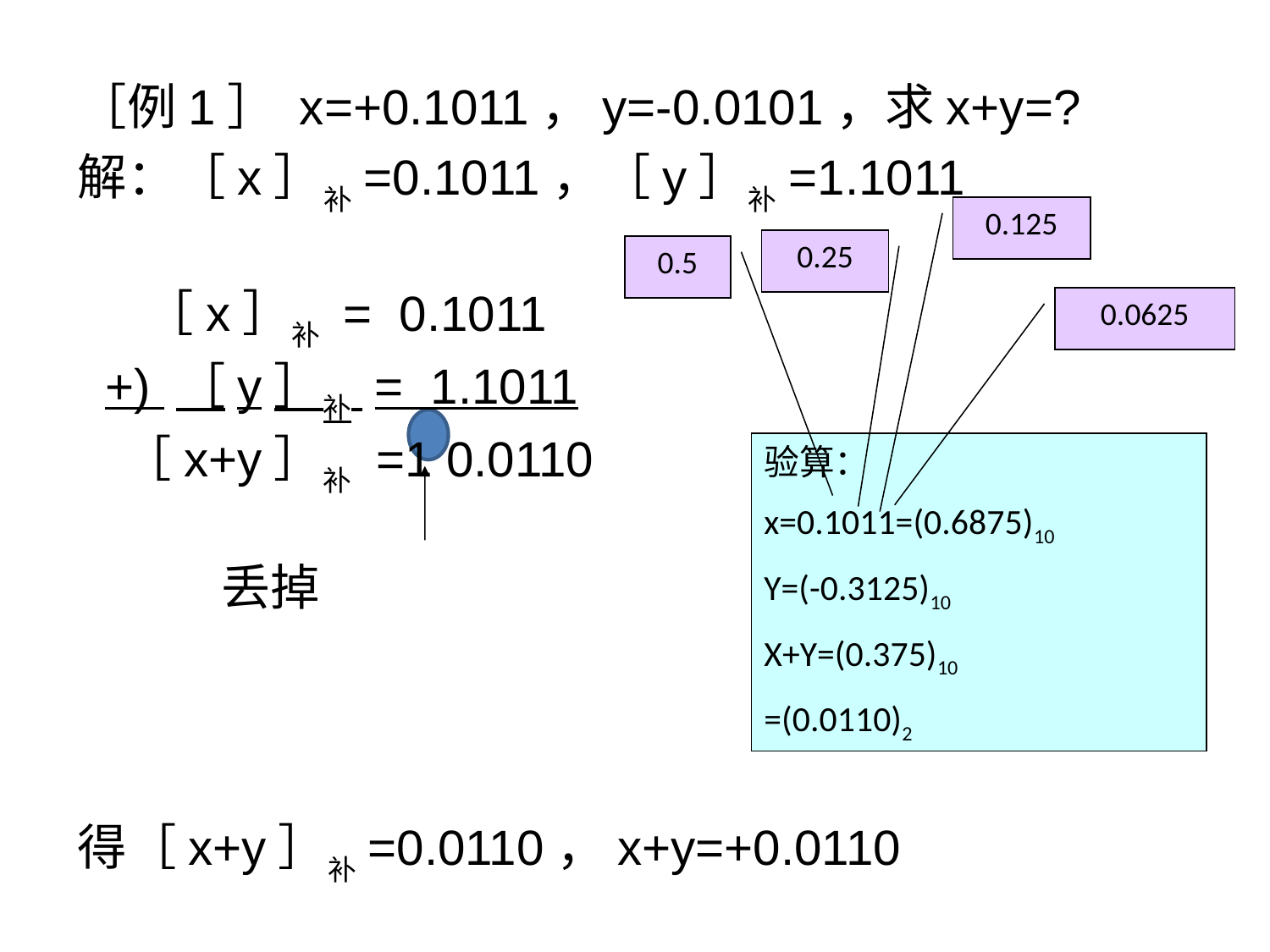

［例1］ x=+0.1011，y=-0.0101，求x+y=?
解：［x］补=0.1011，［y］补=1.1011

     ［x］补 =  0.1011
  +) ［y］补 =  1.1011
   ［x+y］补  =1 0.0110

            丢掉

得［x+y］补=0.0110，x+y=+0.0110
0.125
0.25
0.5
0.0625

验算：
x=0.1011=(0.6875)10
Y=(-0.3125)10
X+Y=(0.375)10
=(0.0110)2